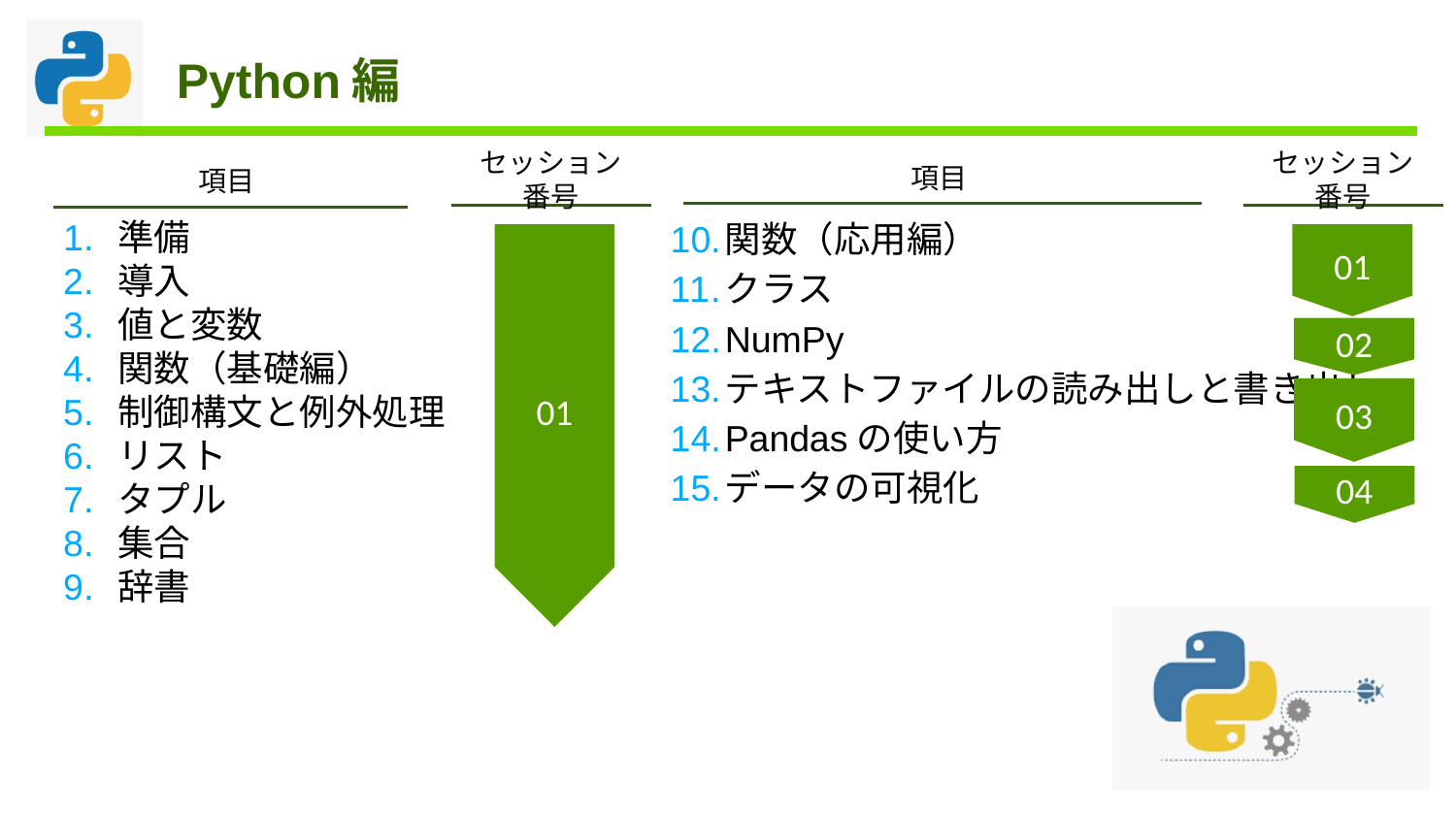

# Python編
項目
セッション番号
セッション番号
項目
準備
導入
値と変数
関数（基礎編）
制御構文と例外処理
リスト
タプル
集合
辞書
01
関数（応用編）
クラス
NumPy
テキストファイルの読み出しと書き出し
Pandasの使い方
データの可視化
02
03
01
04